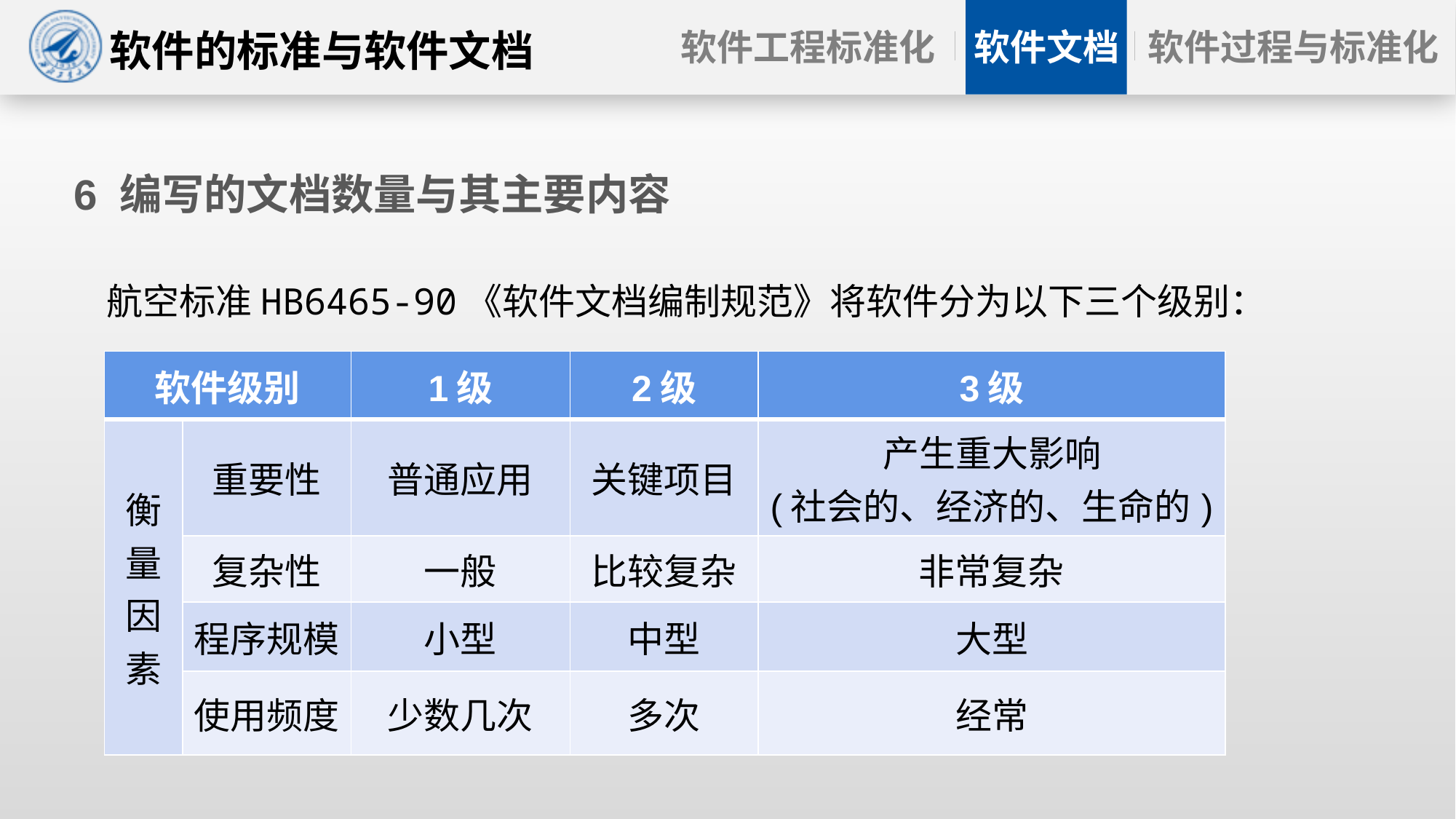

# 6 编写的文档数量与其主要内容
航空标准HB6465-90《软件文档编制规范》将软件分为以下三个级别：
| 软件级别 |  | 1级 | 2级 | 3级 |
| --- | --- | --- | --- | --- |
| 衡量因素 | 重要性 | 普通应用 | 关键项目 | 产生重大影响 (社会的、经济的、生命的) |
|  | 复杂性 | 一般 | 比较复杂 | 非常复杂 |
|  | 程序规模 | 小型 | 中型 | 大型 |
|  | 使用频度 | 少数几次 | 多次 | 经常 |